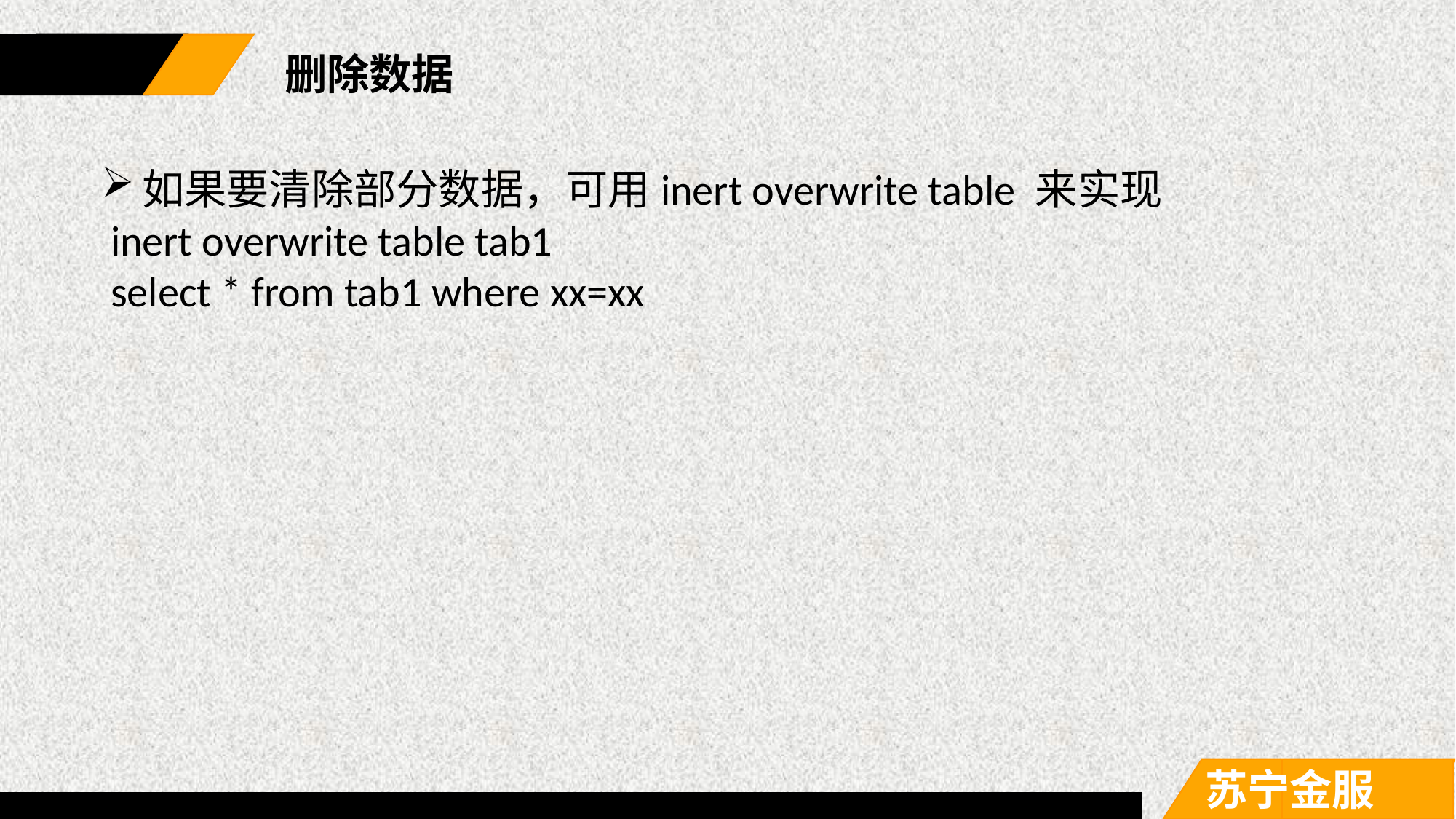

删除数据
如果要清除部分数据，可用inert overwrite table 来实现
 inert overwrite table tab1
 select * from tab1 where xx=xx